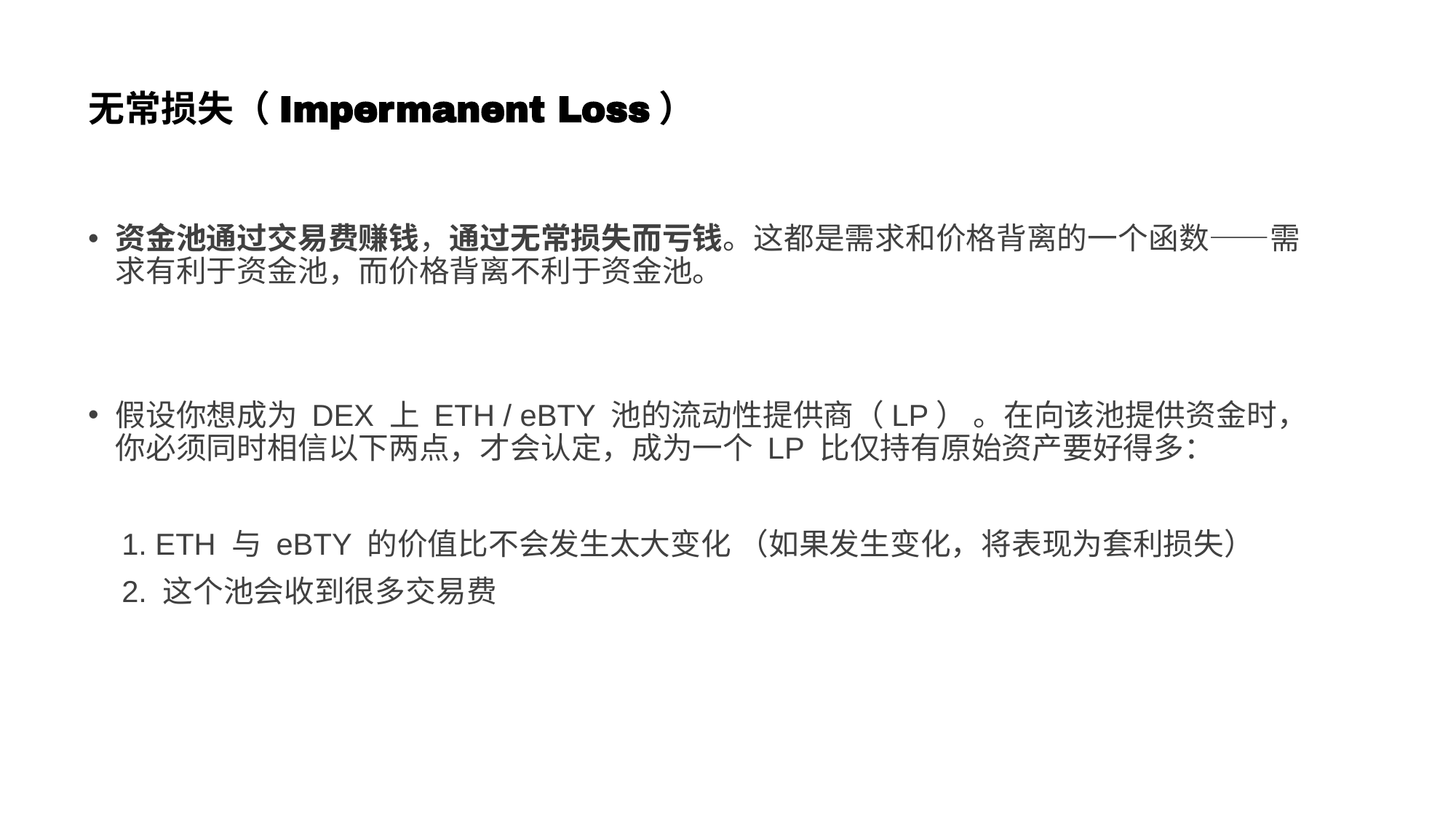

# 无常损失（Impermanent Loss）
资金池通过交易费赚钱，通过无常损失而亏钱。这都是需求和价格背离的一个函数——需求有利于资金池，而价格背离不利于资金池。

假设你想成为 DEX 上 ETH / eBTY 池的流动性提供商（LP） 。在向该池提供资金时，你必须同时相信以下两点，才会认定，成为一个 LP 比仅持有原始资产要好得多：

    1. ETH 与 eBTY 的价值比不会发生太大变化 （如果发生变化，将表现为套利损失）
    2. 这个池会收到很多交易费